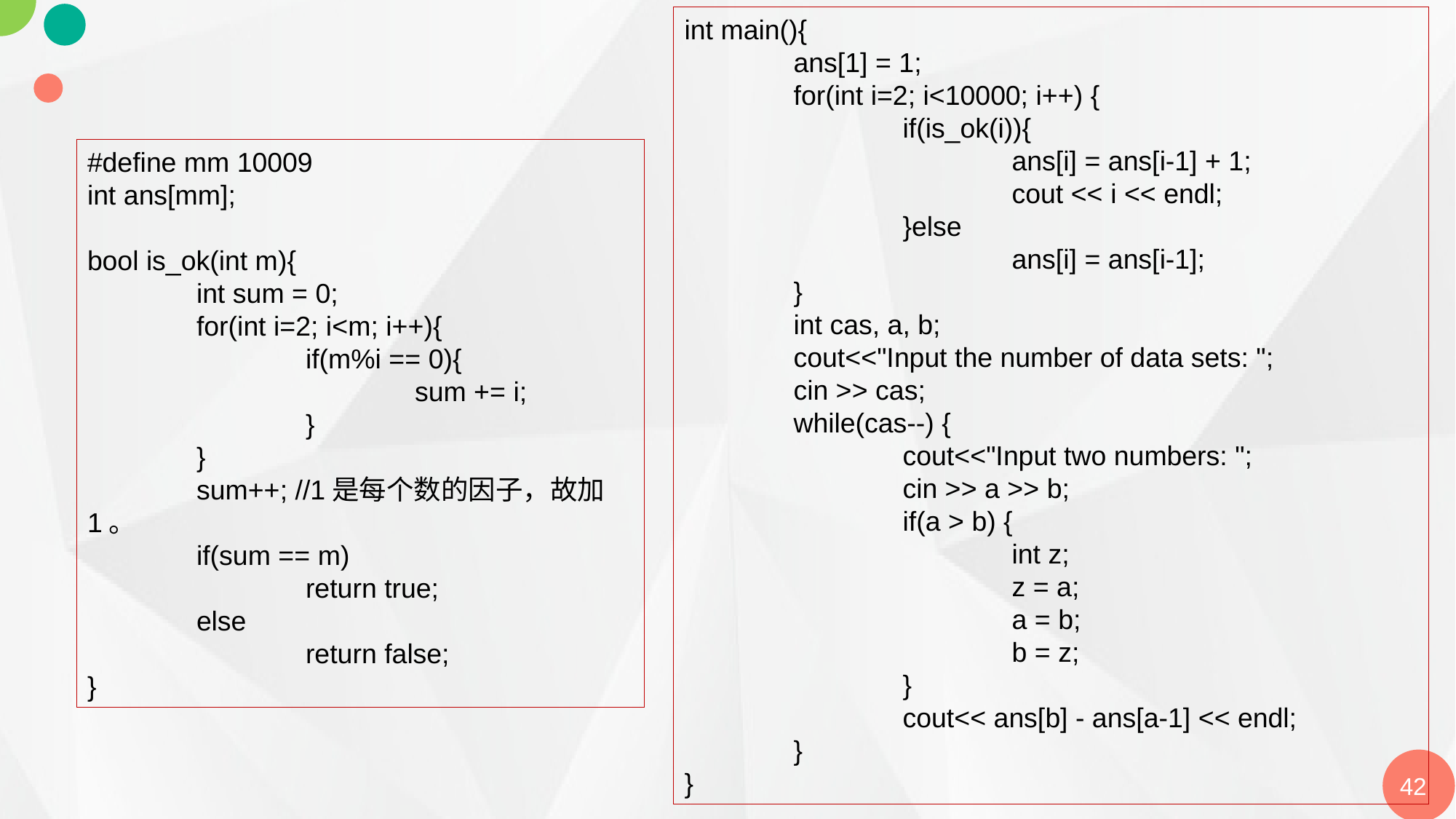

int main(){
	ans[1] = 1;
	for(int i=2; i<10000; i++) {
		if(is_ok(i)){
			ans[i] = ans[i-1] + 1;
			cout << i << endl;
		}else
			ans[i] = ans[i-1];
	}
	int cas, a, b;
	cout<<"Input the number of data sets: ";
	cin >> cas;
	while(cas--) {
		cout<<"Input two numbers: ";
		cin >> a >> b;
		if(a > b) {
			int z;
			z = a;
			a = b;
			b = z;
		}
		cout<< ans[b] - ans[a-1] << endl;
	}
}
#define mm 10009
int ans[mm];

bool is_ok(int m){
	int sum = 0;
	for(int i=2; i<m; i++){
		if(m%i == 0){
			sum += i;
		}
	}
	sum++; //1是每个数的因子，故加 1。
	if(sum == m)
		return true;
	else
		return false;
}